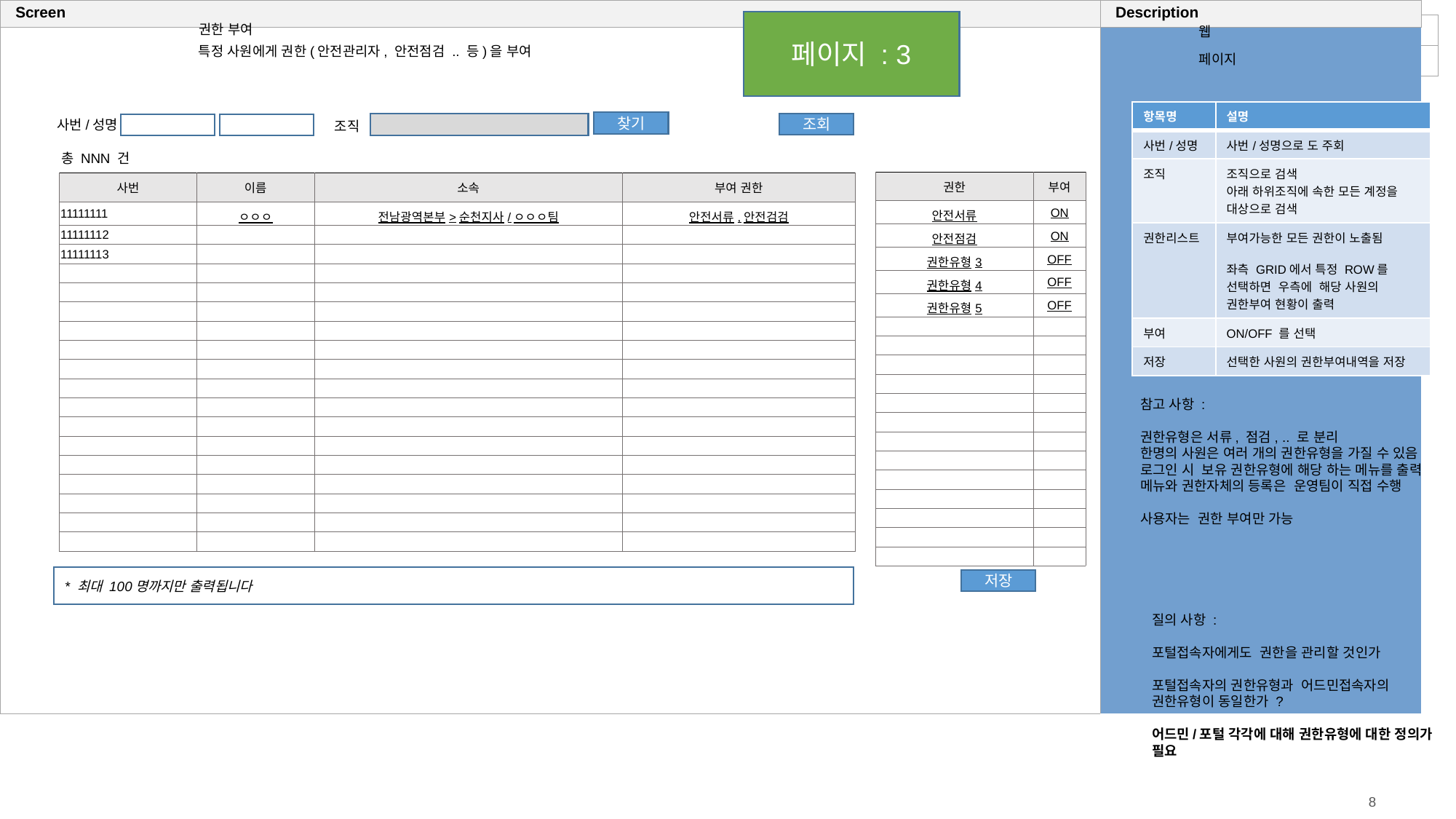

페이지 : 3
웹
권한 부여
특정 사원에게 권한(안전관리자, 안전점검 .. 등)을 부여
페이지
| 항목명 | 설명 |
| --- | --- |
| 사번/성명 | 사번/성명으로 도 주회 |
| 조직 | 조직으로 검색 아래 하위조직에 속한 모든 계정을 대상으로 검색 |
| 권한리스트 | 부여가능한 모든 권한이 노출됨 좌측 GRID에서 특정 ROW를 선택하면 우측에 해당 사원의 권한부여 현황이 출력 |
| 부여 | ON/OFF 를 선택 |
| 저장 | 선택한 사원의 권한부여내역을 저장 |
찾기
조회
사번/성명

조직
총 NNN 건
| 권한 | 부여 |
| --- | --- |
| 안전서류 | ON |
| 안전점검 | ON |
| 권한유형3 | OFF |
| 권한유형4 | OFF |
| 권한유형5 | OFF |
|  |  |
|  |  |
|  |  |
|  |  |
|  |  |
|  |  |
|  |  |
|  |  |
|  |  |
|  |  |
|  |  |
|  |  |
|  |  |
| 사번 | 이름 | 소속 | 부여 권한 |
| --- | --- | --- | --- |
| 11111111 | ㅇㅇㅇ | 전남광역본부>순천지사/ㅇㅇㅇ팀 | 안전서류,안전검검 |
| 11111112 |  |  |  |
| 11111113 |  |  |  |
|  |  |  |  |
|  |  |  |  |
|  |  |  |  |
|  |  |  |  |
|  |  |  |  |
|  |  |  |  |
|  |  |  |  |
|  |  |  |  |
|  |  |  |  |
|  |  |  |  |
|  |  |  |  |
|  |  |  |  |
|  |  |  |  |
|  |  |  |  |
|  |  |  |  |
참고 사항 :

권한유형은 서류, 점검, .. 로 분리
한명의 사원은 여러 개의 권한유형을 가질 수 있음
로그인 시  보유 권한유형에 해당 하는 메뉴를 출력
메뉴와 권한자체의 등록은  운영팀이 직접 수행

사용자는  권한 부여만 가능

* 최대 100명까지만 출력됩니다
저장
질의 사항 :

포털접속자에게도  권한을 관리할 것인가

포털접속자의 권한유형과  어드민접속자의 권한유형이 동일한가 ?

어드민/포털 각각에 대해 권한유형에 대한 정의가 필요